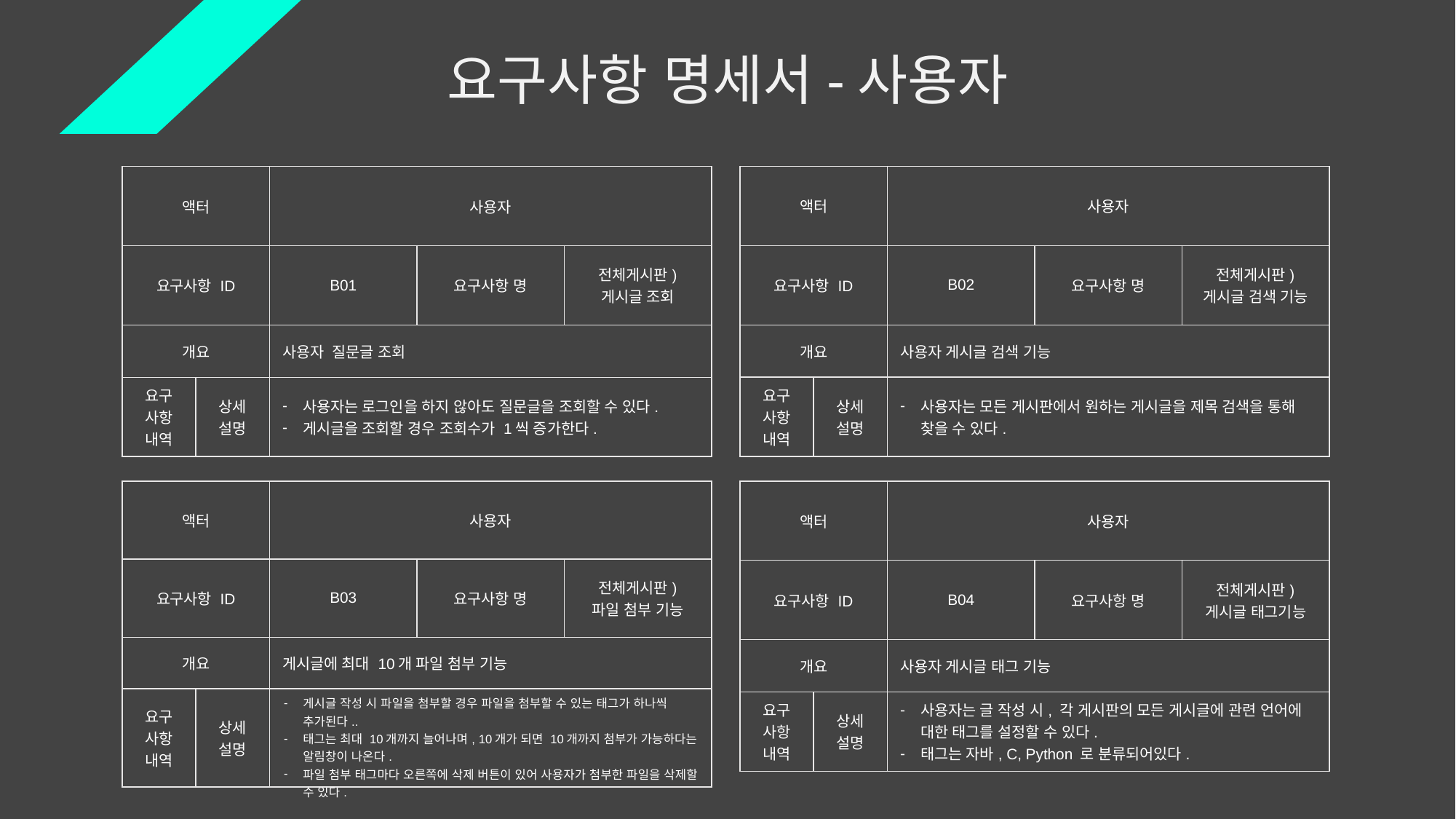

요구사항 명세서-사용자
| 액터 |  | 사용자 |  |  |
| --- | --- | --- | --- | --- |
| 요구사항 ID |  | B02 | 요구사항 명 | 전체게시판) 게시글 검색 기능 |
| 개요 |  | 사용자 게시글 검색 기능 |  |  |
| 요구 사항 내역 | 상세 설명 | 사용자는 모든 게시판에서 원하는 게시글을 제목 검색을 통해 찾을 수 있다. |  |  |
| 액터 |  | 사용자 |  |  |
| --- | --- | --- | --- | --- |
| 요구사항 ID |  | B01 | 요구사항 명 | 전체게시판) 게시글 조회 |
| 개요 |  | 사용자 질문글 조회 |  |  |
| 요구 사항 내역 | 상세 설명 | 사용자는 로그인을 하지 않아도 질문글을 조회할 수 있다. 게시글을 조회할 경우 조회수가 1씩 증가한다. |  |  |
| 액터 |  | 사용자 |  |  |
| --- | --- | --- | --- | --- |
| 요구사항 ID |  | B03 | 요구사항 명 | 전체게시판) 파일 첨부 기능 |
| 개요 |  | 게시글에 최대 10개 파일 첨부 기능 |  |  |
| 요구 사항 내역 | 상세 설명 | 게시글 작성 시 파일을 첨부할 경우 파일을 첨부할 수 있는 태그가 하나씩 추가된다.. 태그는 최대 10개까지 늘어나며, 10개가 되면 10개까지 첨부가 가능하다는 알림창이 나온다. 파일 첨부 태그마다 오른쪽에 삭제 버튼이 있어 사용자가 첨부한 파일을 삭제할 수 있다. |  |  |
| 액터 |  | 사용자 |  |  |
| --- | --- | --- | --- | --- |
| 요구사항 ID |  | B04 | 요구사항 명 | 전체게시판) 게시글 태그기능 |
| 개요 |  | 사용자 게시글 태그 기능 |  |  |
| 요구 사항 내역 | 상세 설명 | 사용자는 글 작성 시, 각 게시판의 모든 게시글에 관련 언어에 대한 태그를 설정할 수 있다. 태그는 자바, C, Python 로 분류되어있다. |  |  |